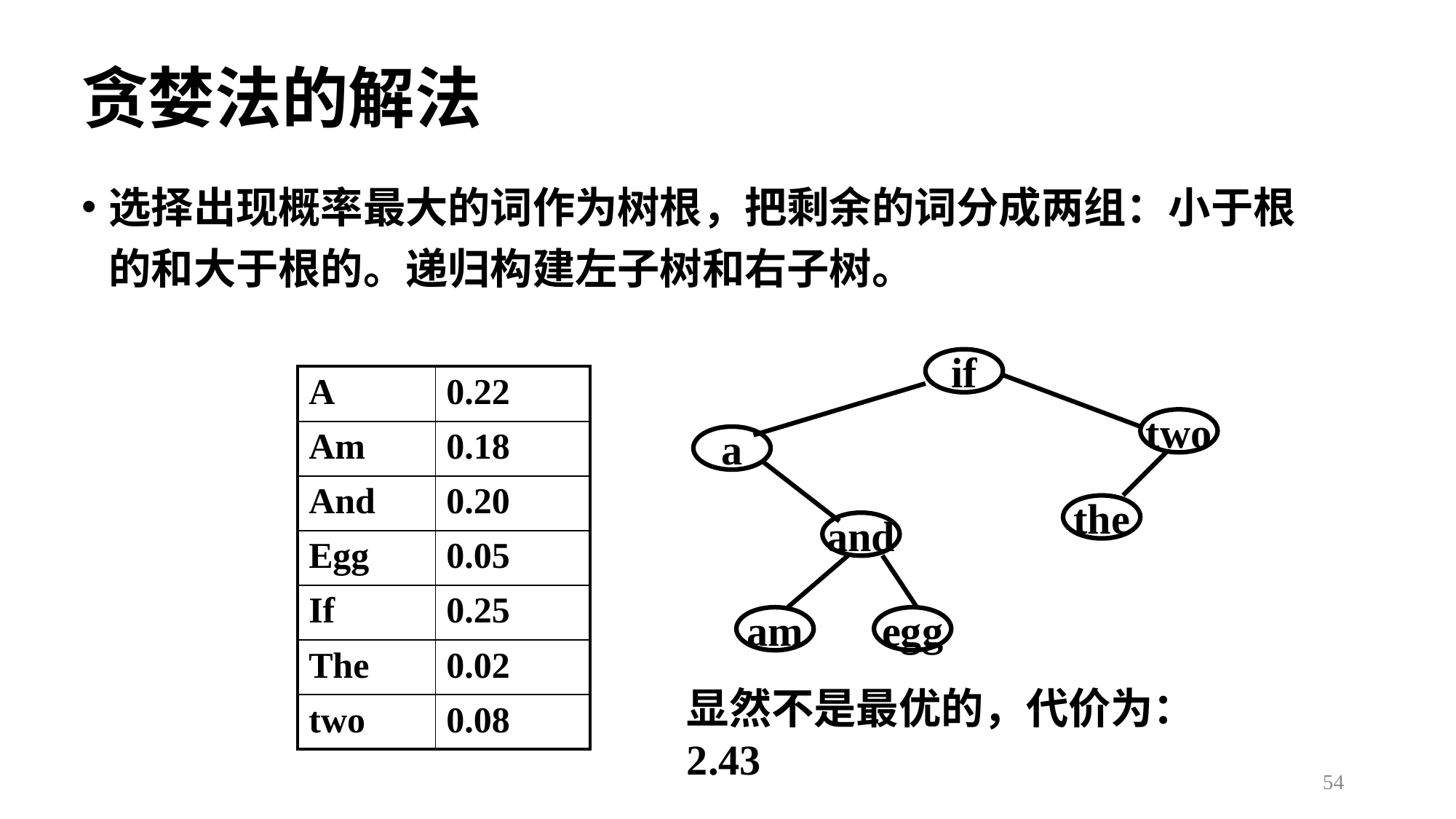

# 贪婪法的解法
选择出现概率最大的词作为树根，把剩余的词分成两组：小于根的和大于根的。递归构建左子树和右子树。
if

two
a

the
and

am
egg
| A | 0.22 |
| --- | --- |
| Am | 0.18 |
| And | 0.20 |
| Egg | 0.05 |
| If | 0.25 |
| The | 0.02 |
| two | 0.08 |
显然不是最优的，代价为：2.43
54